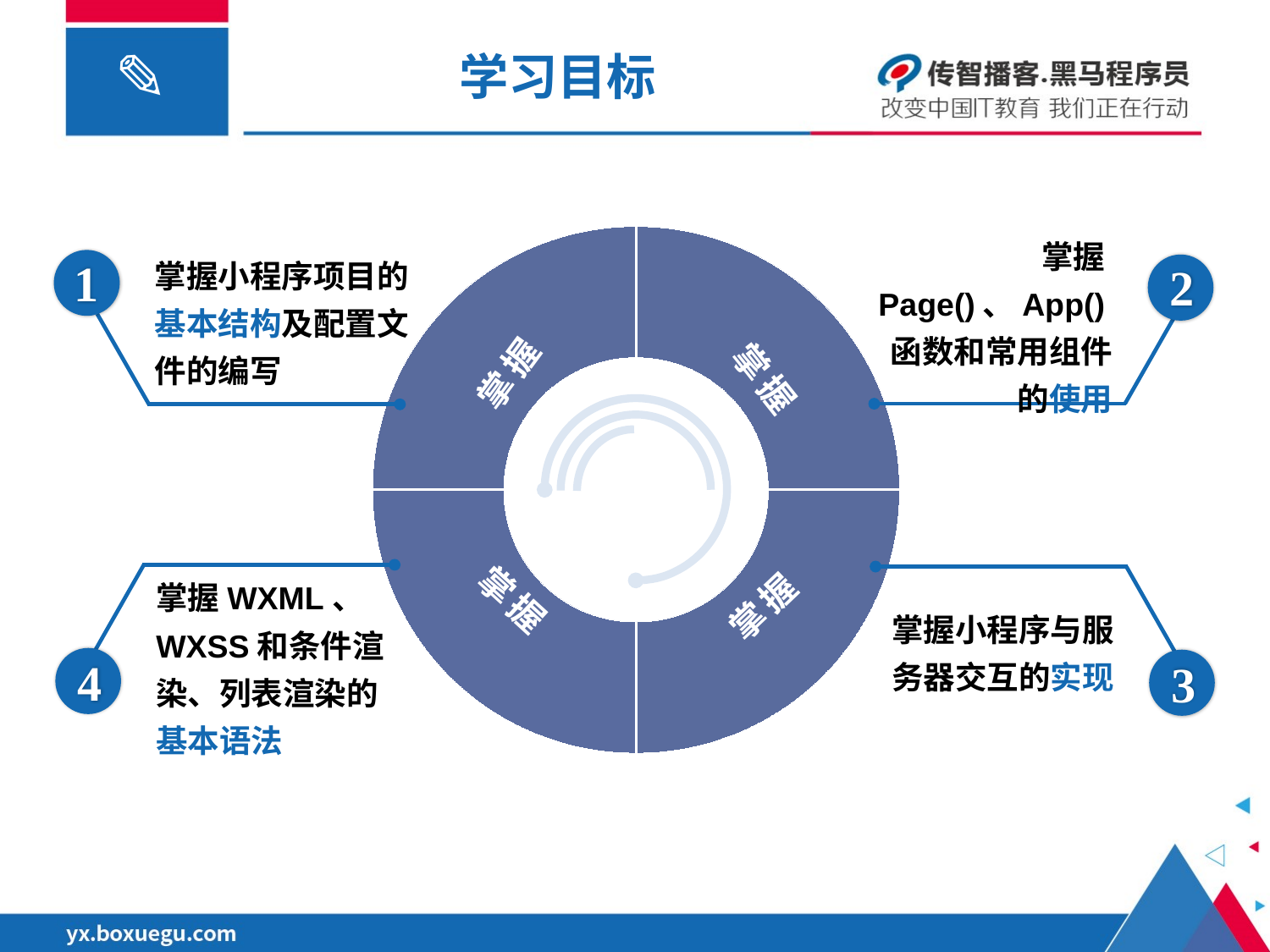

# 学习目标

### Chart

| Category | 销售额 |
|---|---|
| 熟悉知识 | 2.0 |
| 熟悉知识 | 2.0 |
| 熟悉知识 | 2.0 |
| 熟悉知识 | 2.0 |
掌握
掌握

掌握
掌握小程序项目的基本结构及配置文件的编写
1

掌握Page()、App()函数和常用组件的使用
2

掌握WXML、WXSS和条件渲染、列表渲染的基本语法
4

3

掌握小程序与服务器交互的实现